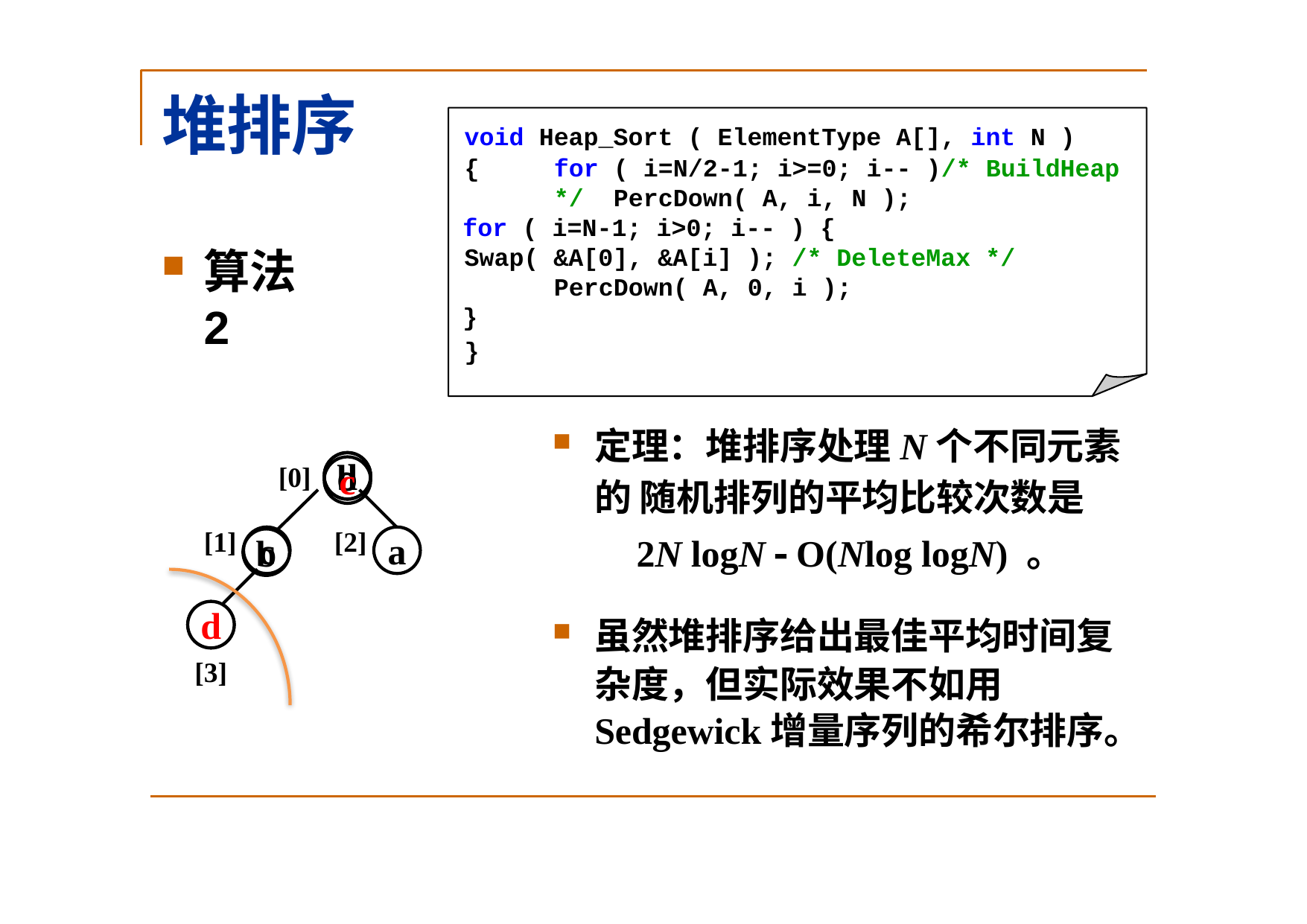

# 堆排序

void Heap_Sort ( ElementType A[], int N )
{	for ( i=N/2-1; i>=0; i-- )/* BuildHeap */  PercDown( A, i, N );
for ( i=N-1; i>0; i-- ) {
Swap( &A[0], &A[i] ); /* DeleteMax */  PercDown( A, 0, i );
}
算法2
}

定理：堆排序处理N个不同元素的 随机排列的平均比较次数是
2N logN − O(Nlog logN) 。
d
b
c
[0]

[1]
c
[2]
a
b

b
d
虽然堆排序给出最佳平均时间复 杂度，但实际效果不如用
Sedgewick增量序列的希尔排序。
[3]